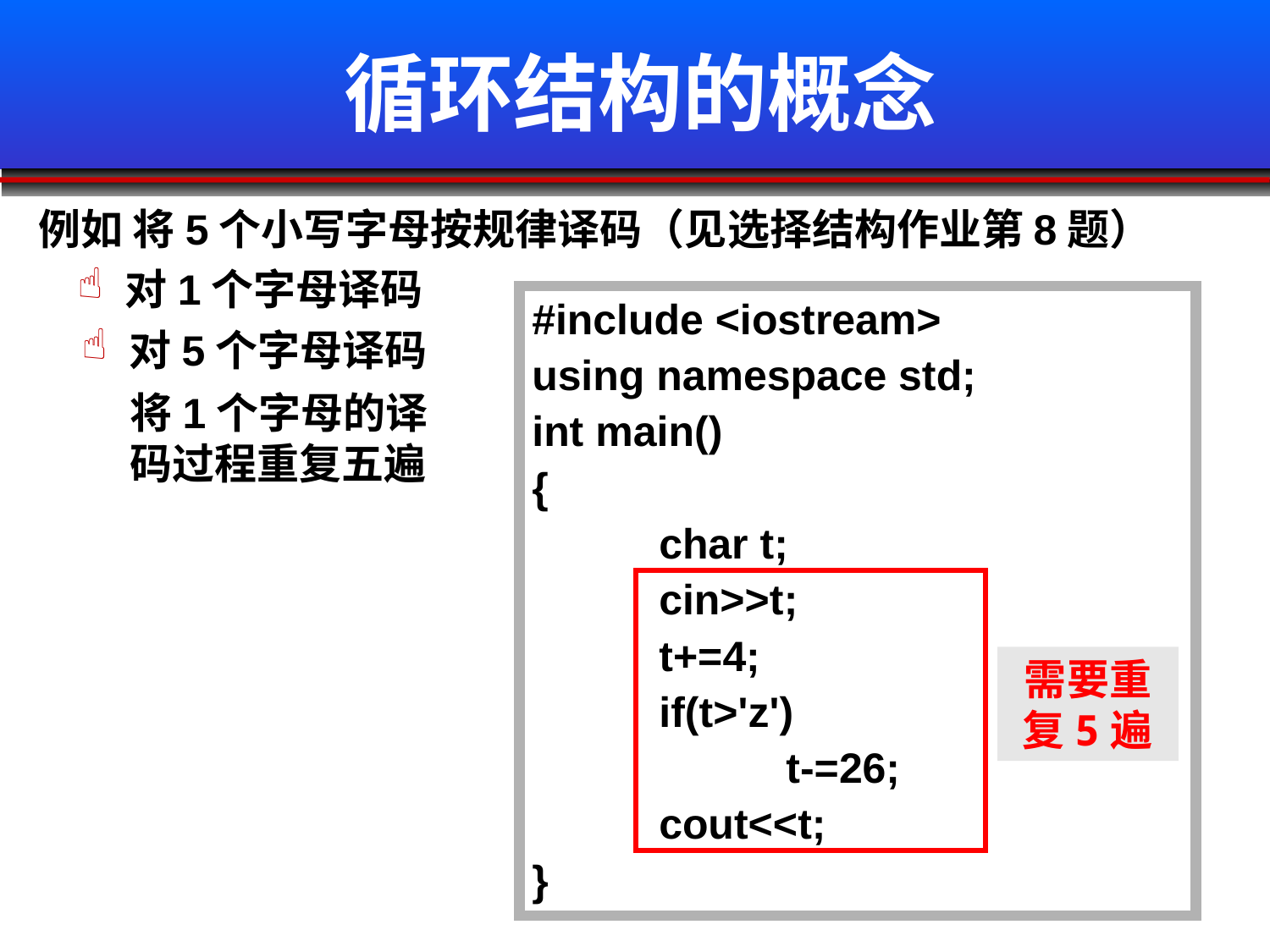

# 循环结构的概念
例如 将5个小写字母按规律译码（见选择结构作业第8题）
对1个字母译码
#include <iostream>
using namespace std;
int main()
{
	char t;
	cin>>t;
	t+=4;
	if(t>'z')
		t-=26;
	cout<<t;
}
对5个字母译码
将1个字母的译码过程重复五遍

需要重复5遍